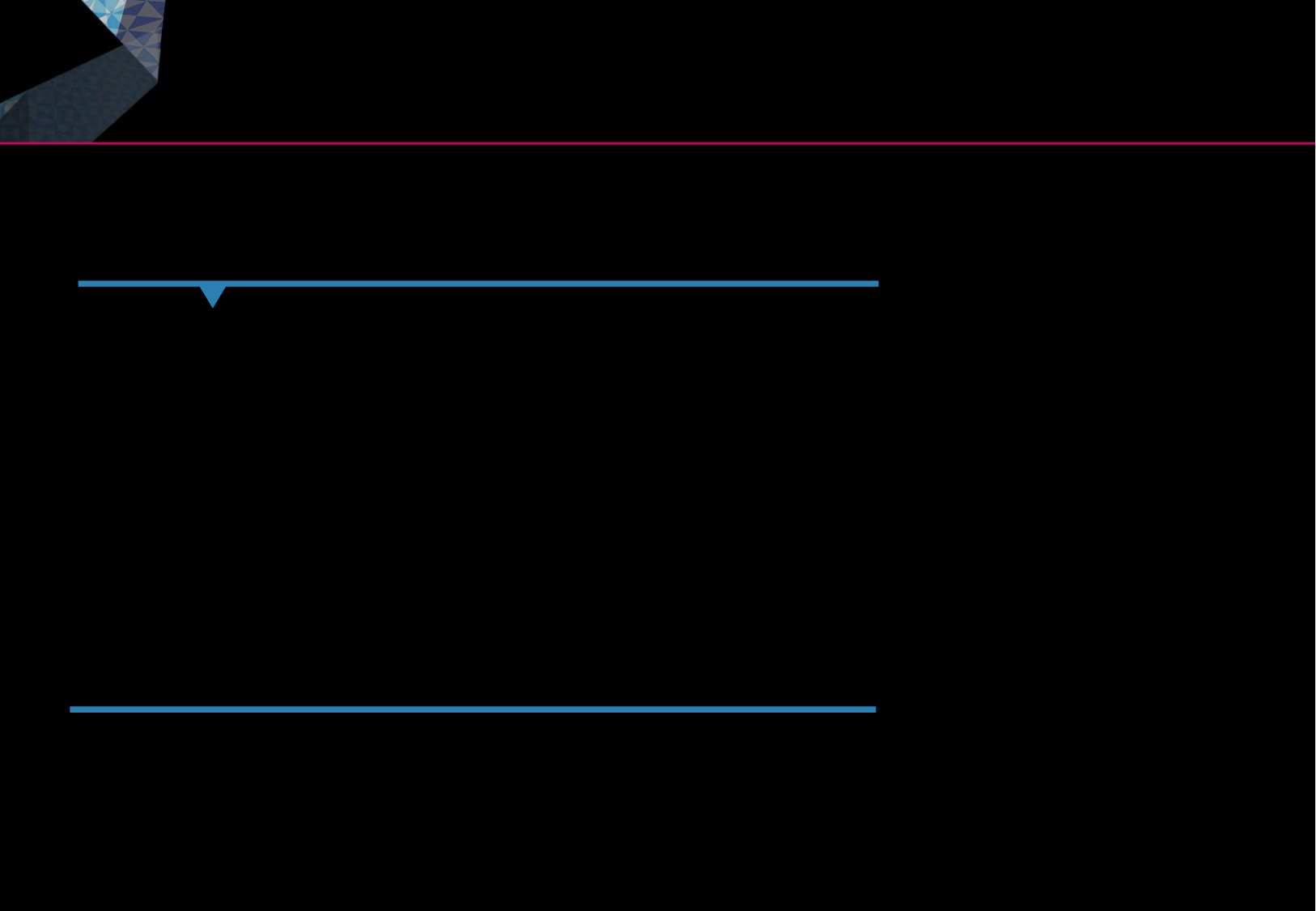

Controller 종류 및 특징
MultiActionController

MultiActionController
다양한 형태의 요청을 컨트롤러 클래스로 처리하는데 적합한 컨트롤러 입니다. 가장 큰 특징 중 하나는 MethodNameResolver라는 것인데, 이름에서도 알 수 있듯이 특정 요청을 컨트롤러 내에 정의한 메서드 이름과 매치하는 것입니다. 장점이라면 빠른 개발이 가능하다는 것인 반면, 자동으로 오류를 찾아내는 것이 다소 어렵습니다.